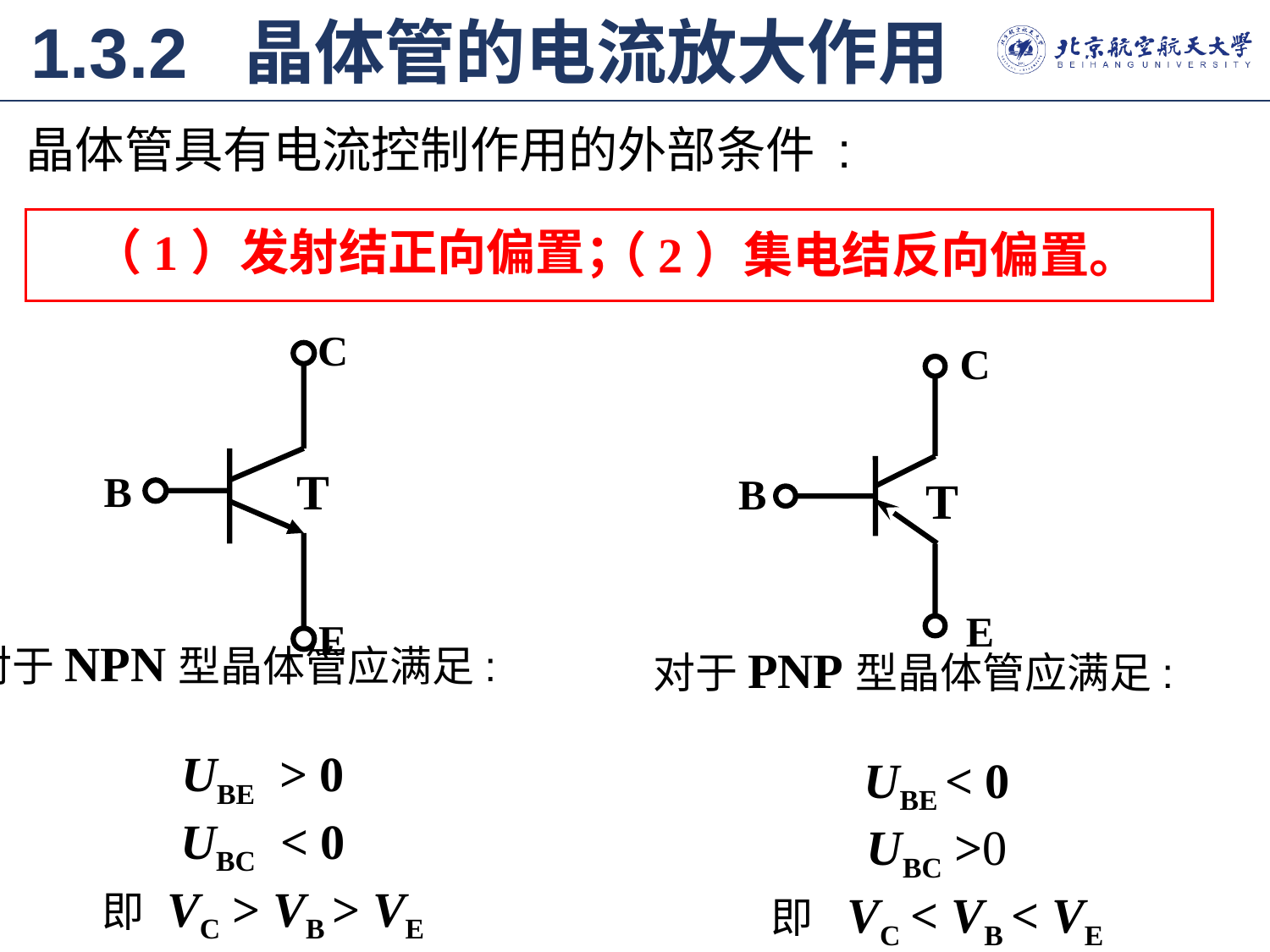

1.3.2  晶体管的电流放大作用
晶体管具有电流控制作用的外部条件 :

（1）发射结正向偏置；
（2）集电结反向偏置。
C

T
B

E
C

B

T

E

对于NPN型晶体管应满足:
UBE  > 0
UBC  < 0
即 VC > VB > VE
对于PNP型晶体管应满足:
UBE < 0
UBC >0
即  VC < VB < VE
33